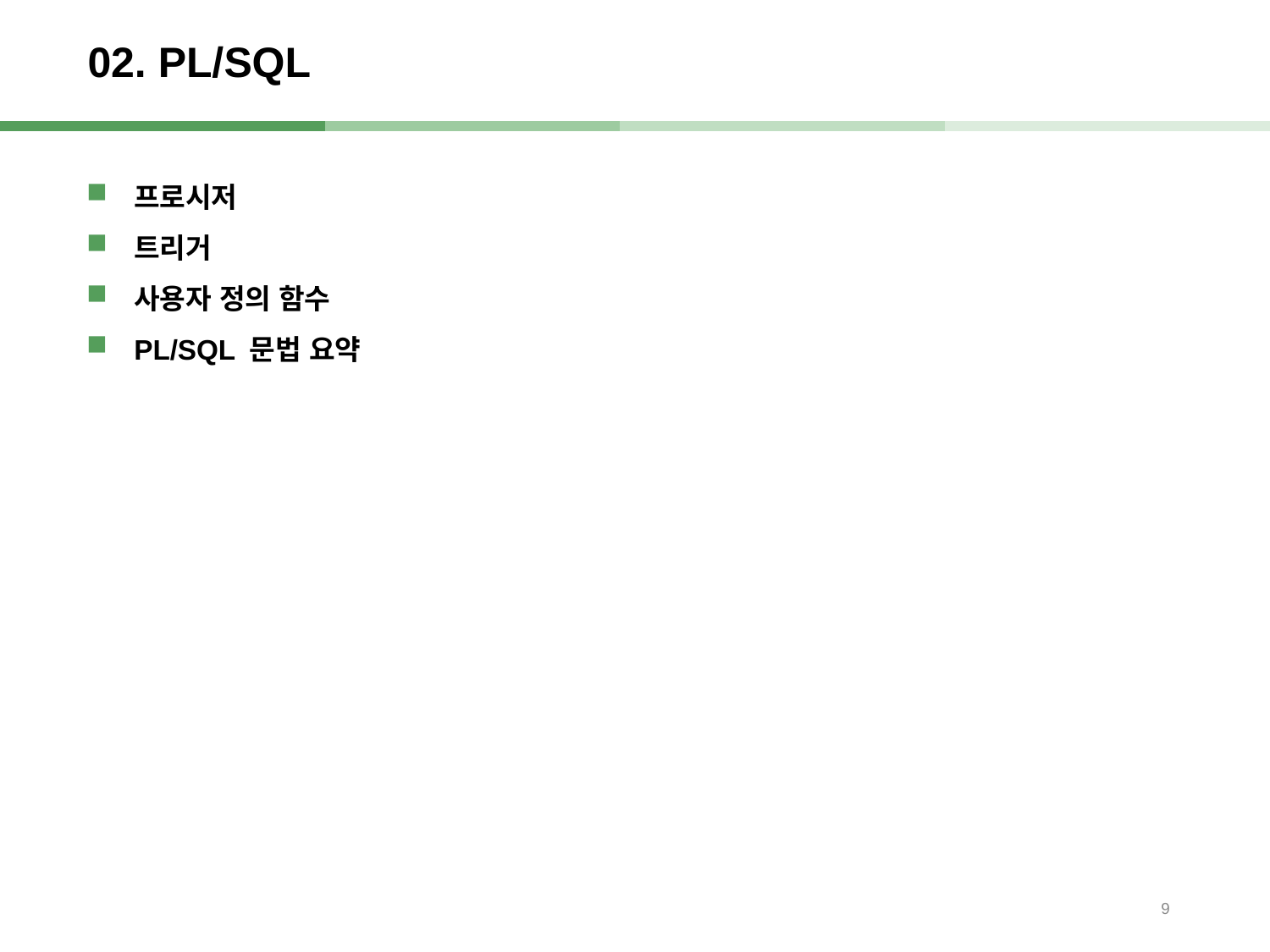

# 02. PL/SQL
프로시저
트리거
사용자 정의 함수
PL/SQL 문법 요약

9